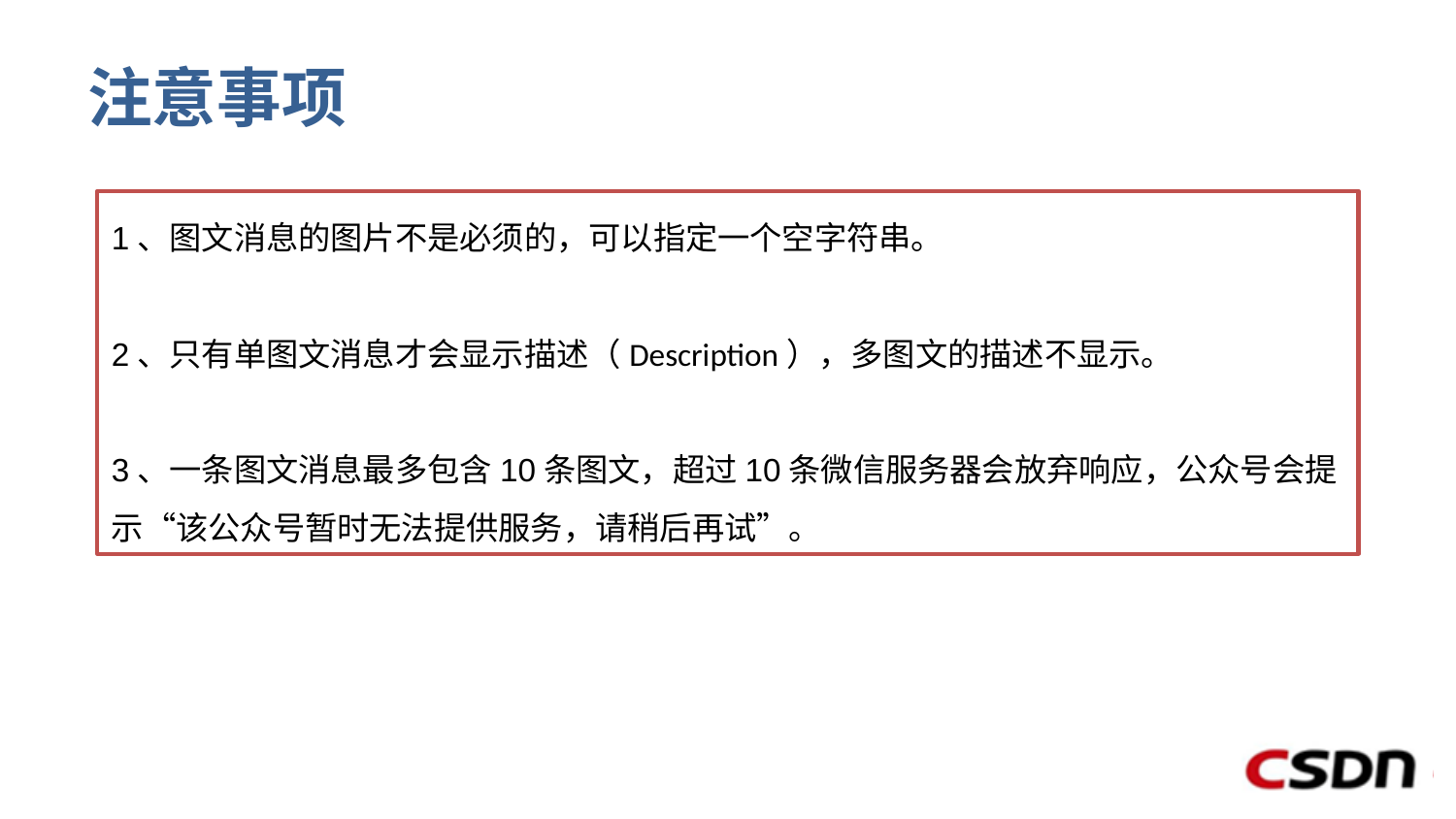

# 注意事项
1、图文消息的图片不是必须的，可以指定一个空字符串。

2、只有单图文消息才会显示描述（Description），多图文的描述不显示。

3、一条图文消息最多包含10条图文，超过10条微信服务器会放弃响应，公众号会提示“该公众号暂时无法提供服务，请稍后再试”。